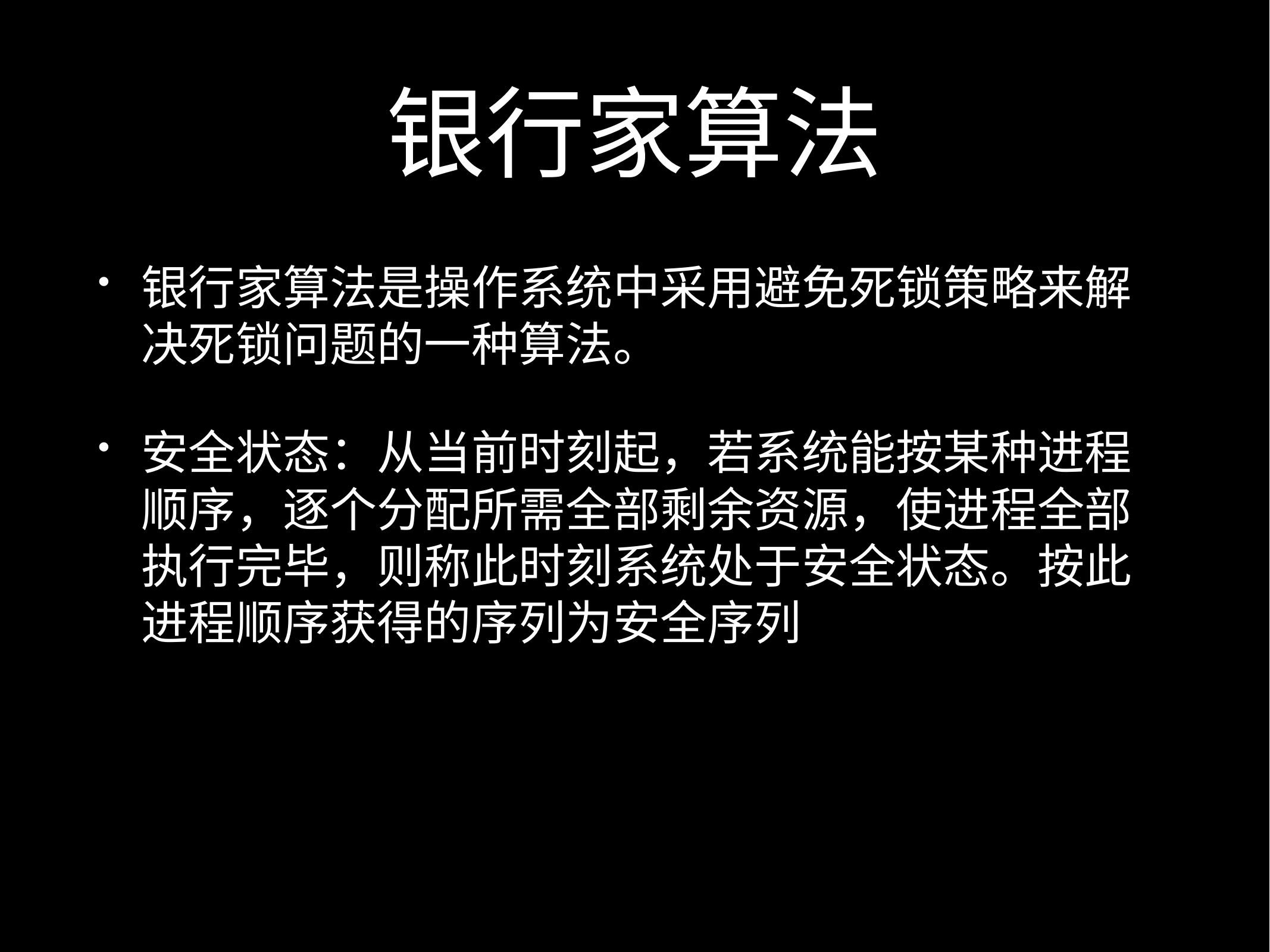

# 银行家算法
银行家算法是操作系统中采用避免死锁策略来解决死锁问题的一种算法。
安全状态：从当前时刻起，若系统能按某种进程顺序，逐个分配所需全部剩余资源，使进程全部执行完毕，则称此时刻系统处于安全状态。按此进程顺序获得的序列为安全序列